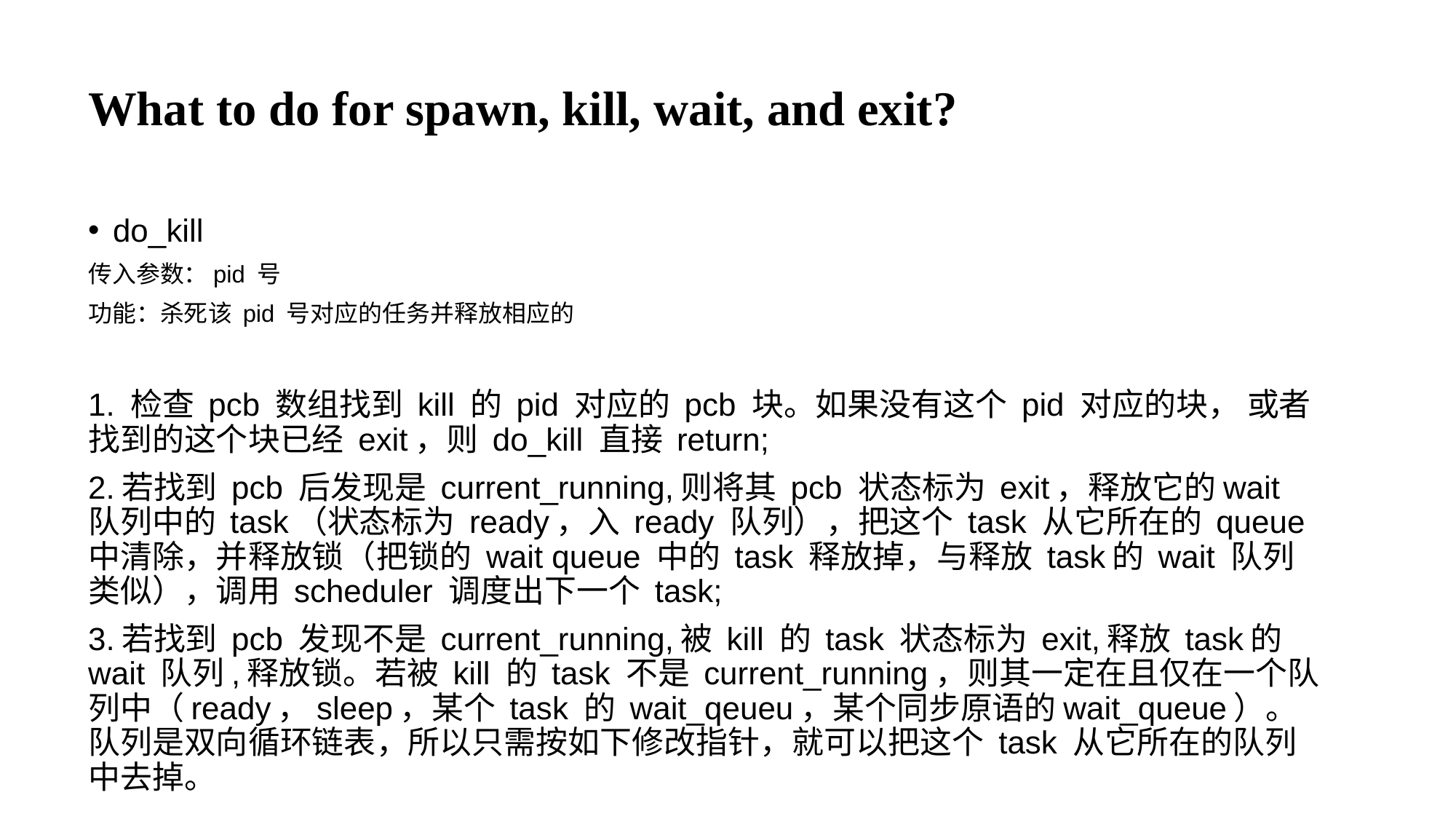

# What to do for spawn, kill, wait, and exit?
do_kill
传入参数：pid 号
功能：杀死该 pid 号对应的任务并释放相应的

1. 检查 pcb 数组找到 kill 的 pid 对应的 pcb 块。如果没有这个 pid 对应的块， 或者找到的这个块已经 exit，则 do_kill 直接 return;
2.若找到 pcb 后发现是 current_running,则将其 pcb 状态标为 exit，释放它的wait 队列中的 task（状态标为 ready，入 ready 队列），把这个 task 从它所在的 queue 中清除，并释放锁（把锁的 wait queue 中的 task 释放掉，与释放 task的 wait 队列类似），调用 scheduler 调度出下一个 task;
3.若找到 pcb 发现不是 current_running,被 kill 的 task 状态标为 exit,释放 task的 wait 队列,释放锁。若被 kill 的 task 不是 current_running，则其一定在且仅在一个队列中（ready，sleep，某个 task 的 wait_qeueu，某个同步原语的wait_queue）。队列是双向循环链表，所以只需按如下修改指针，就可以把这个 task 从它所在的队列中去掉。